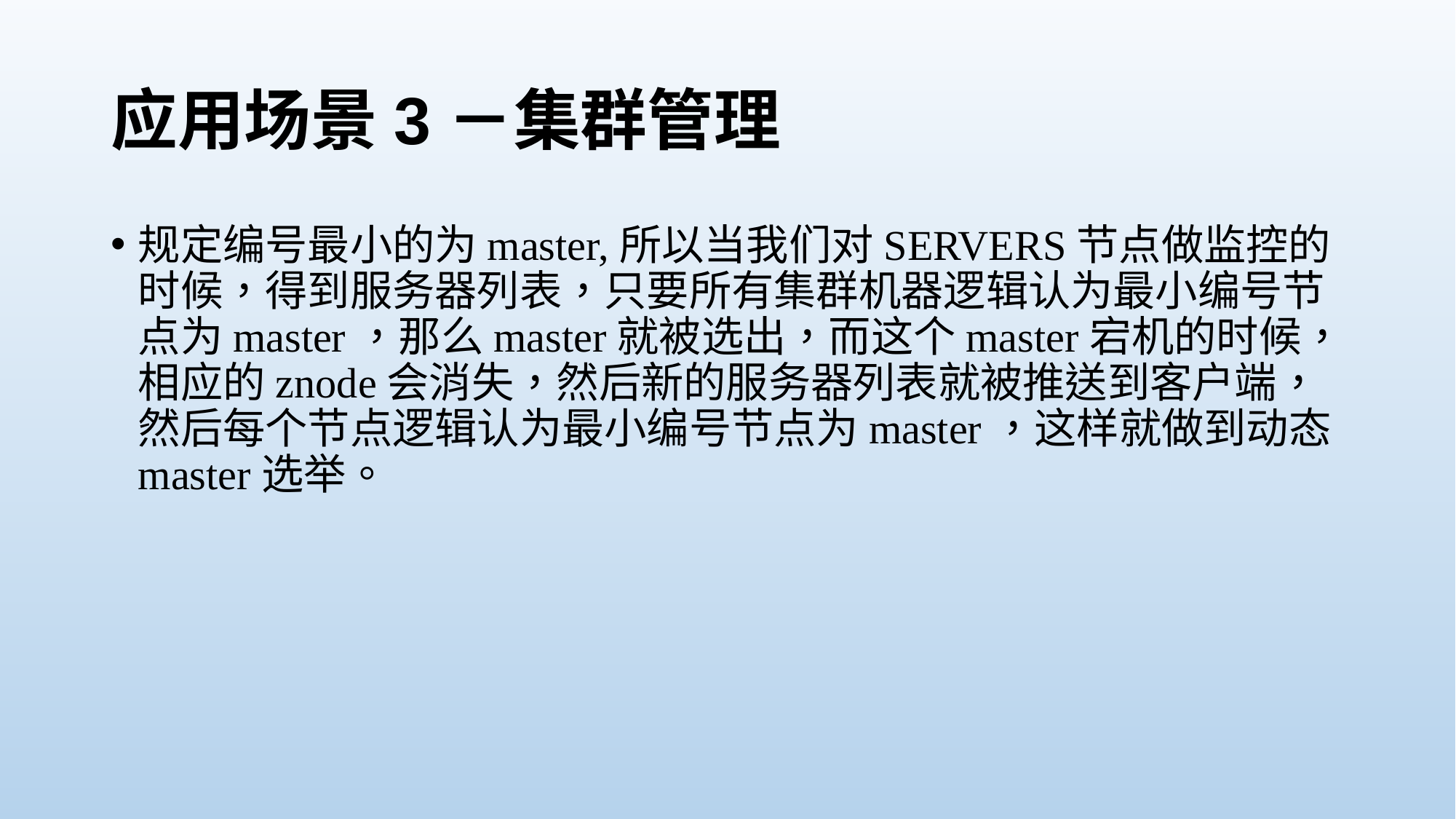

# 应用场景3－集群管理
规定编号最小的为master,所以当我们对SERVERS节点做监控的时候，得到服务器列表，只要所有集群机器逻辑认为最小编号节点为master，那么master就被选出，而这个master宕机的时候，相应的znode会消失，然后新的服务器列表就被推送到客户端，然后每个节点逻辑认为最小编号节点为master，这样就做到动态master选举。